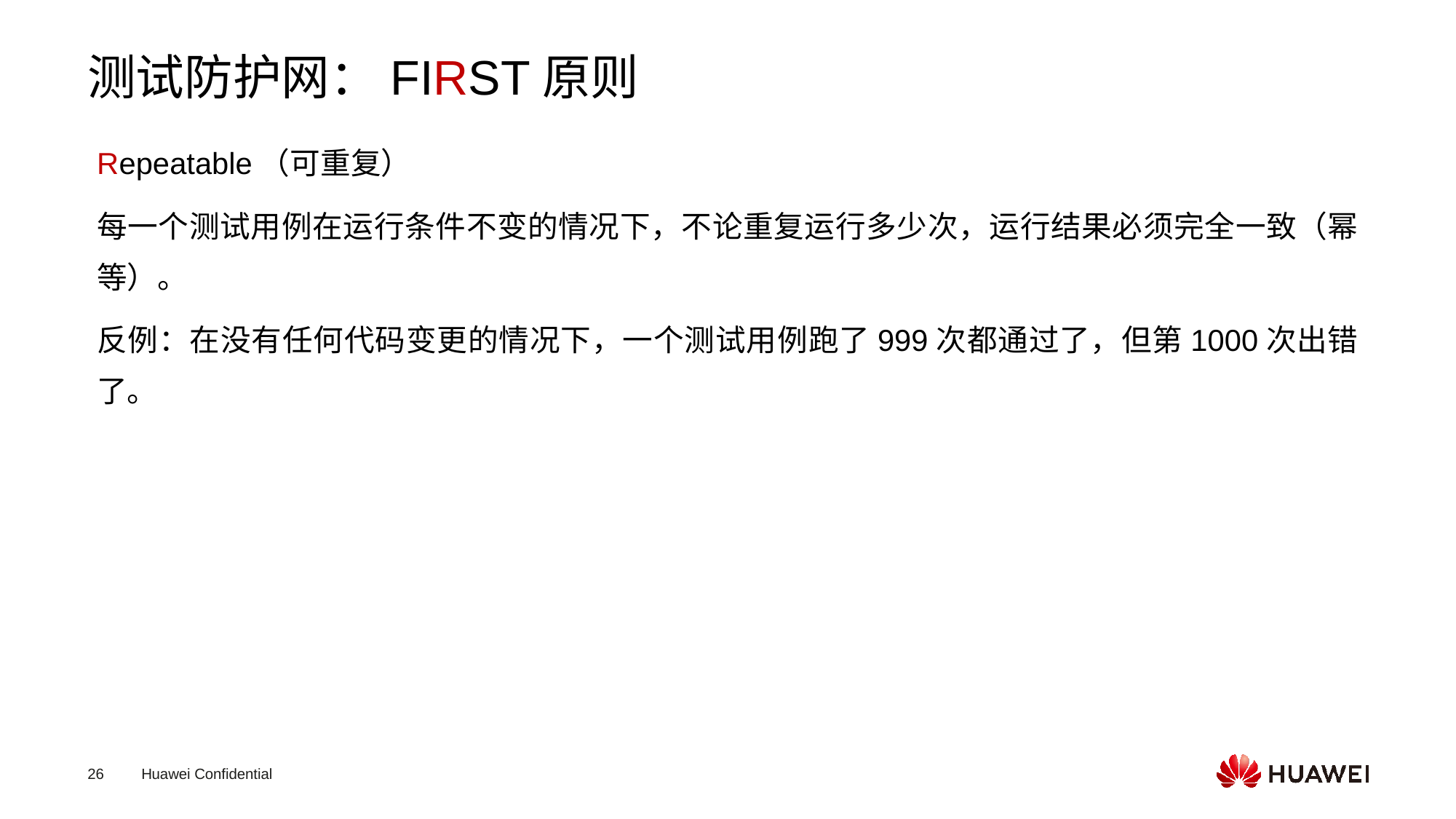

# 测试防护网：FIRST原则
Repeatable（可重复）
每一个测试用例在运行条件不变的情况下，不论重复运行多少次，运行结果必须完全一致（幂等）。
反例：在没有任何代码变更的情况下，一个测试用例跑了999次都通过了，但第1000次出错了。